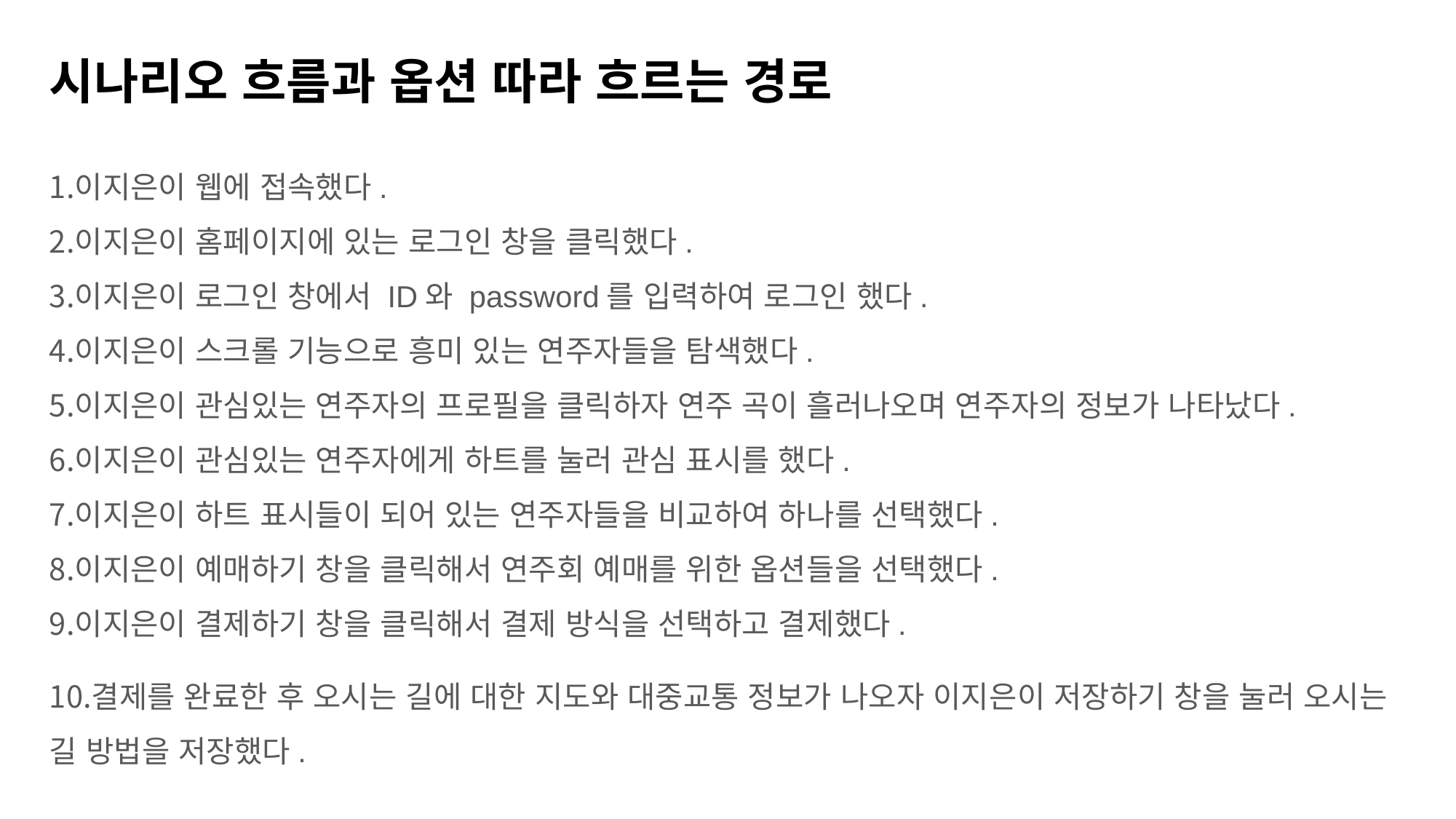

시나리오 흐름과 옵션 따라 흐르는 경로

이지은이 웹에 접속했다.
이지은이 홈페이지에 있는 로그인 창을 클릭했다.
이지은이 로그인 창에서 ID와 password를 입력하여 로그인 했다.
이지은이 스크롤 기능으로 흥미 있는 연주자들을 탐색했다.
이지은이 관심있는 연주자의 프로필을 클릭하자 연주 곡이 흘러나오며 연주자의 정보가 나타났다.
이지은이 관심있는 연주자에게 하트를 눌러 관심 표시를 했다.
이지은이 하트 표시들이 되어 있는 연주자들을 비교하여 하나를 선택했다.
이지은이 예매하기 창을 클릭해서 연주회 예매를 위한 옵션들을 선택했다.
이지은이 결제하기 창을 클릭해서 결제 방식을 선택하고 결제했다.
결제를 완료한 후 오시는 길에 대한 지도와 대중교통 정보가 나오자 이지은이 저장하기 창을 눌러 오시는 길 방법을 저장했다.